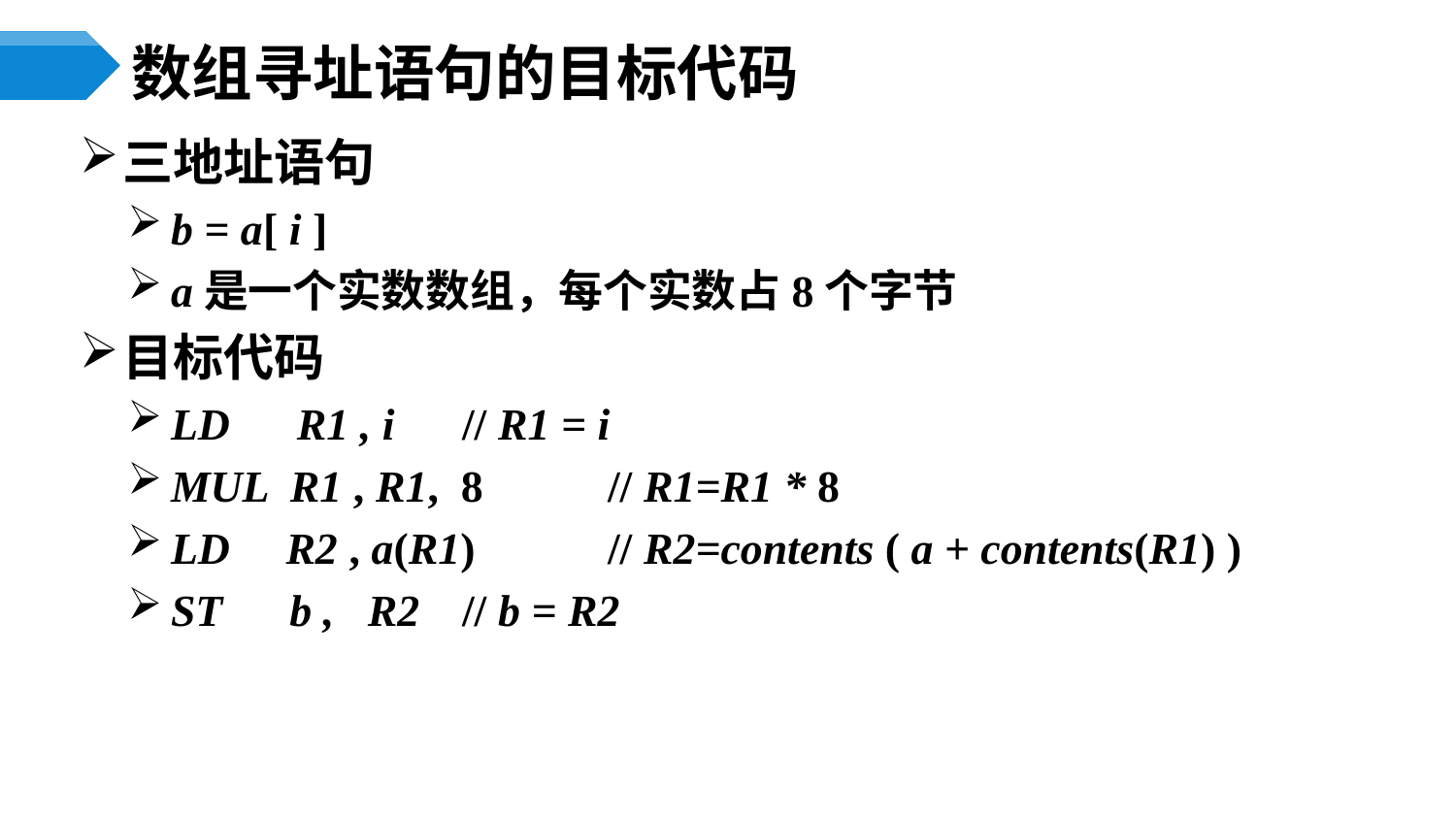

# 数组寻址语句的目标代码
三地址语句
b = a[ i ]
a是一个实数数组，每个实数占8个字节
目标代码
LD      R1 , i	// R1 = i
MUL  R1 , R1,  8	// R1=R1 * 8
LD     R2 , a(R1) 	// R2=contents ( a + contents(R1) )
ST      b ,   R2	// b = R2